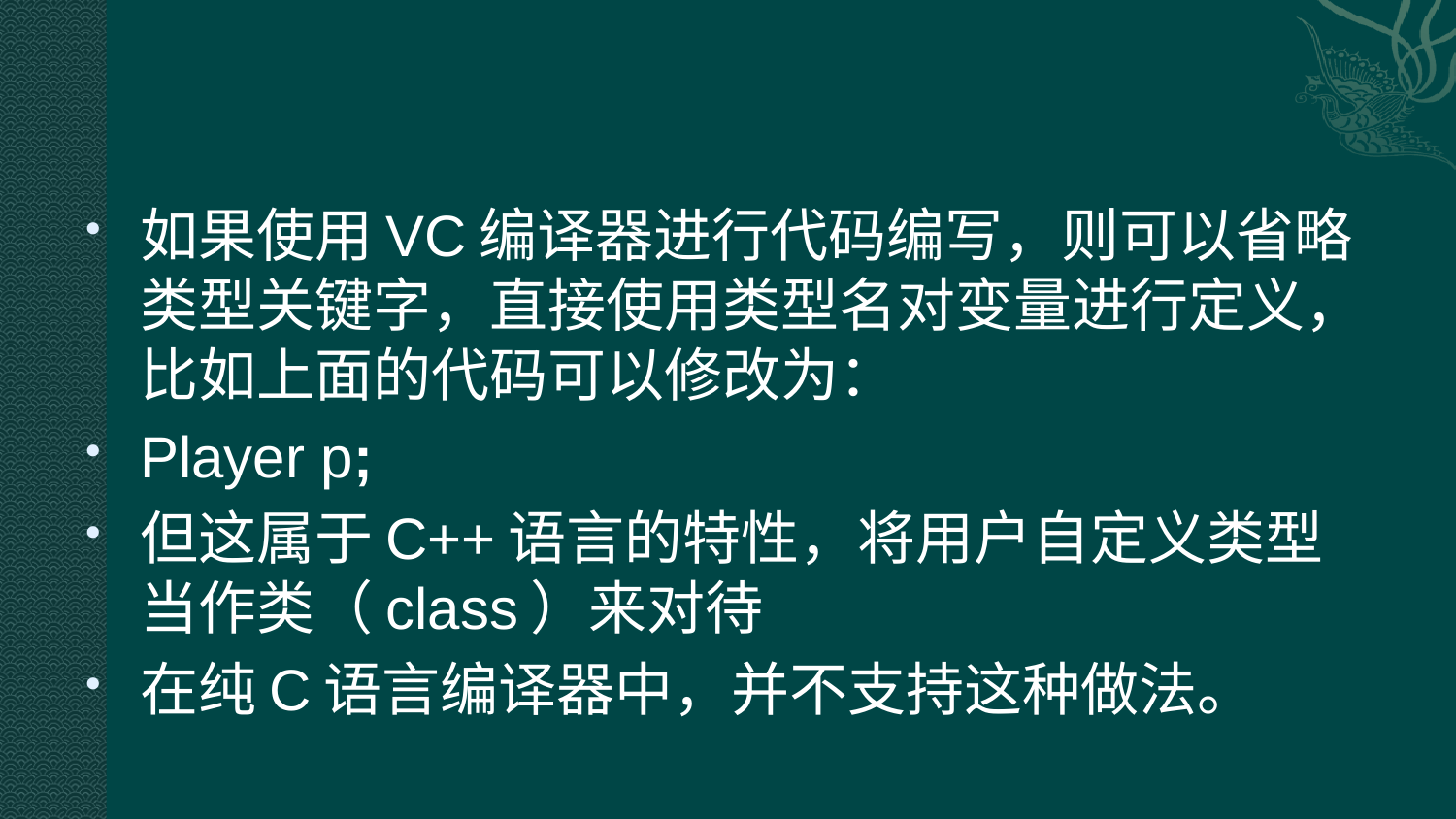

#
如果使用VC编译器进行代码编写，则可以省略类型关键字，直接使用类型名对变量进行定义，比如上面的代码可以修改为：
Player p;
但这属于C++语言的特性，将用户自定义类型当作类（class）来对待
在纯C语言编译器中，并不支持这种做法。